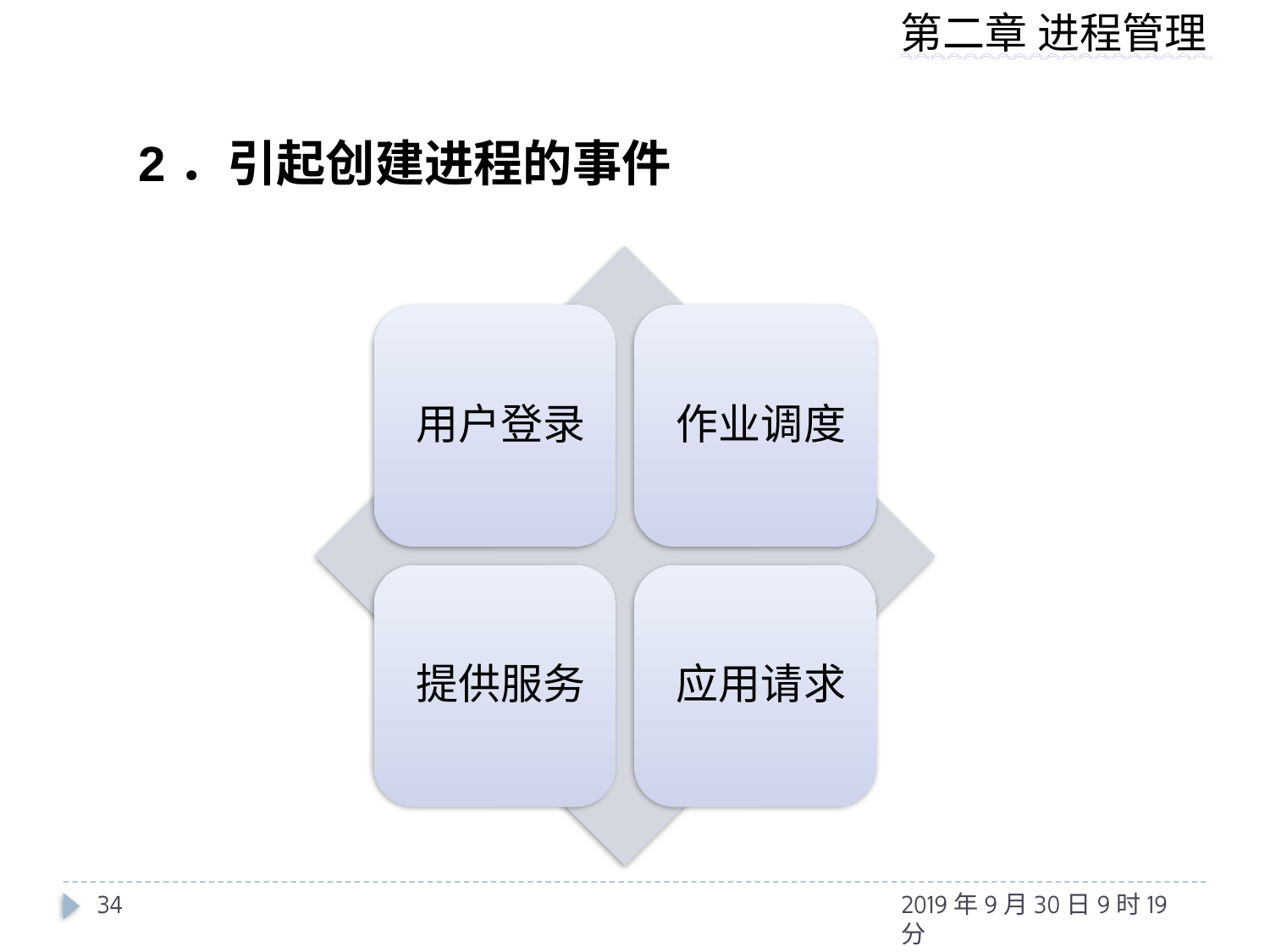

2．引起创建进程的事件
用户登录
作业调度
提供服务
应用请求
34
2019年9月30日9时19分